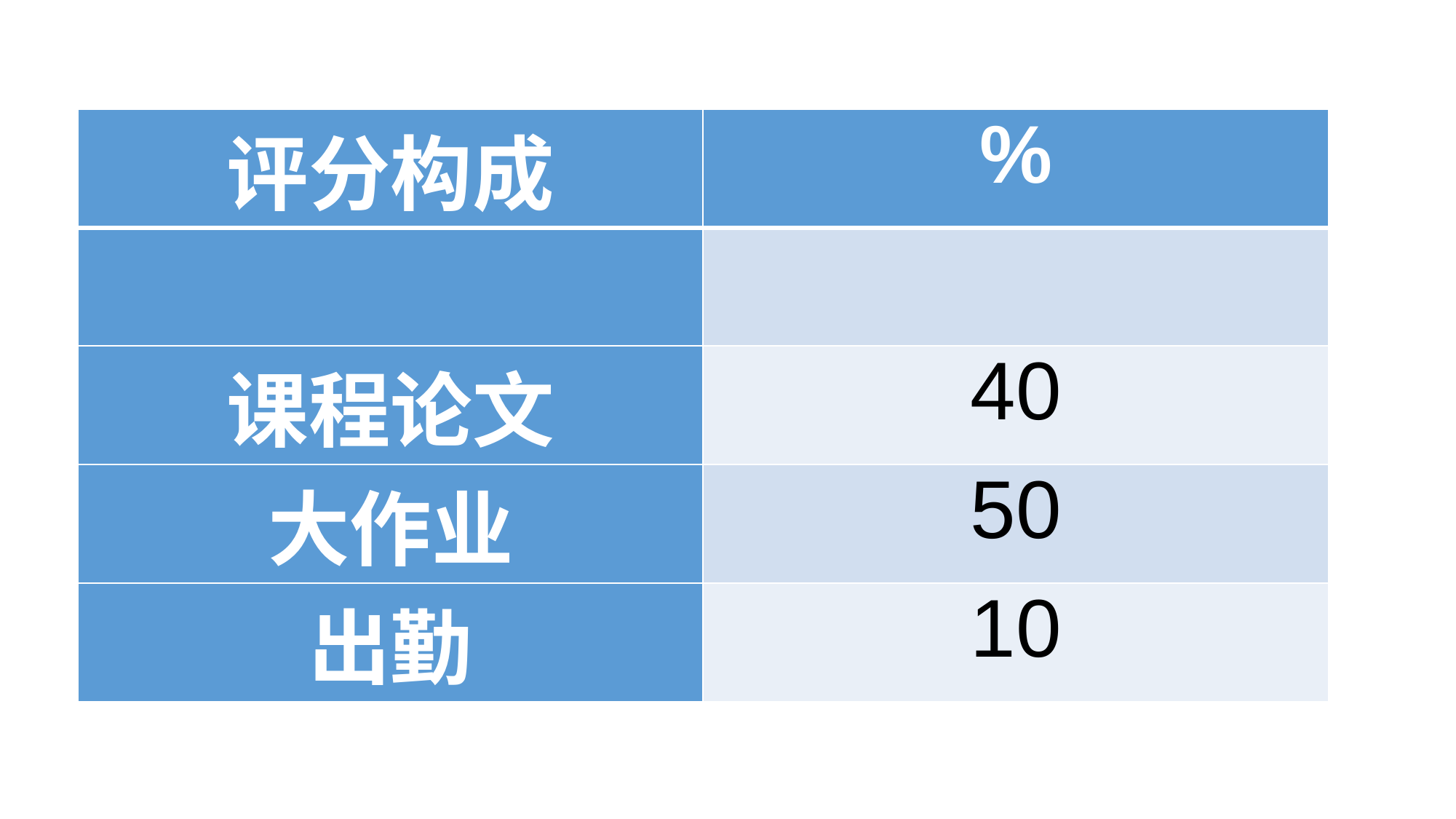

| 评分构成 | % |
| --- | --- |
|  |  |
| 课程论文 | 40 |
| 大作业 | 50 |
| 出勤 | 10 |